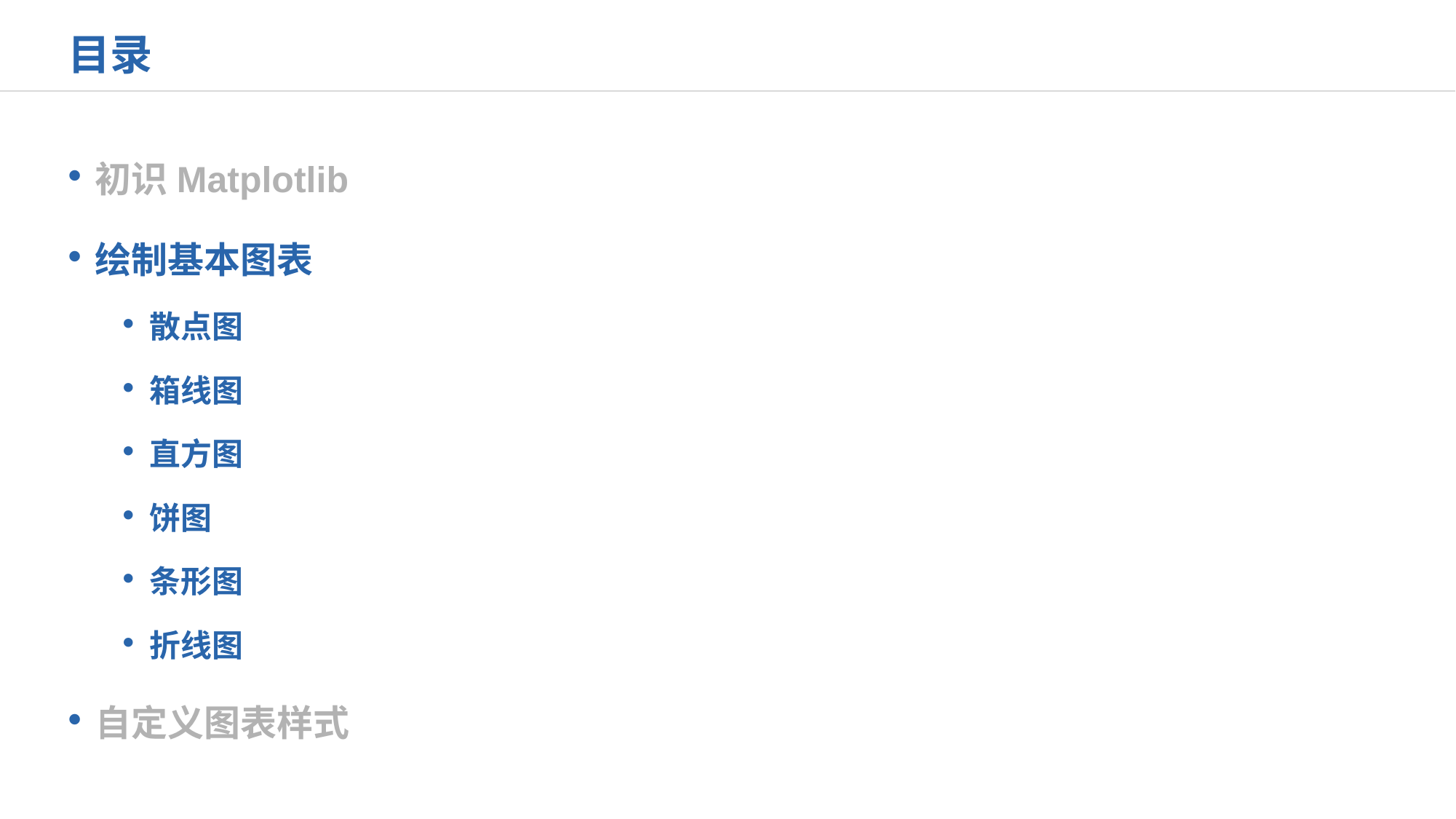

目录
初识Matplotlib
绘制基本图表
散点图
箱线图
直方图
饼图
条形图
折线图
自定义图表样式